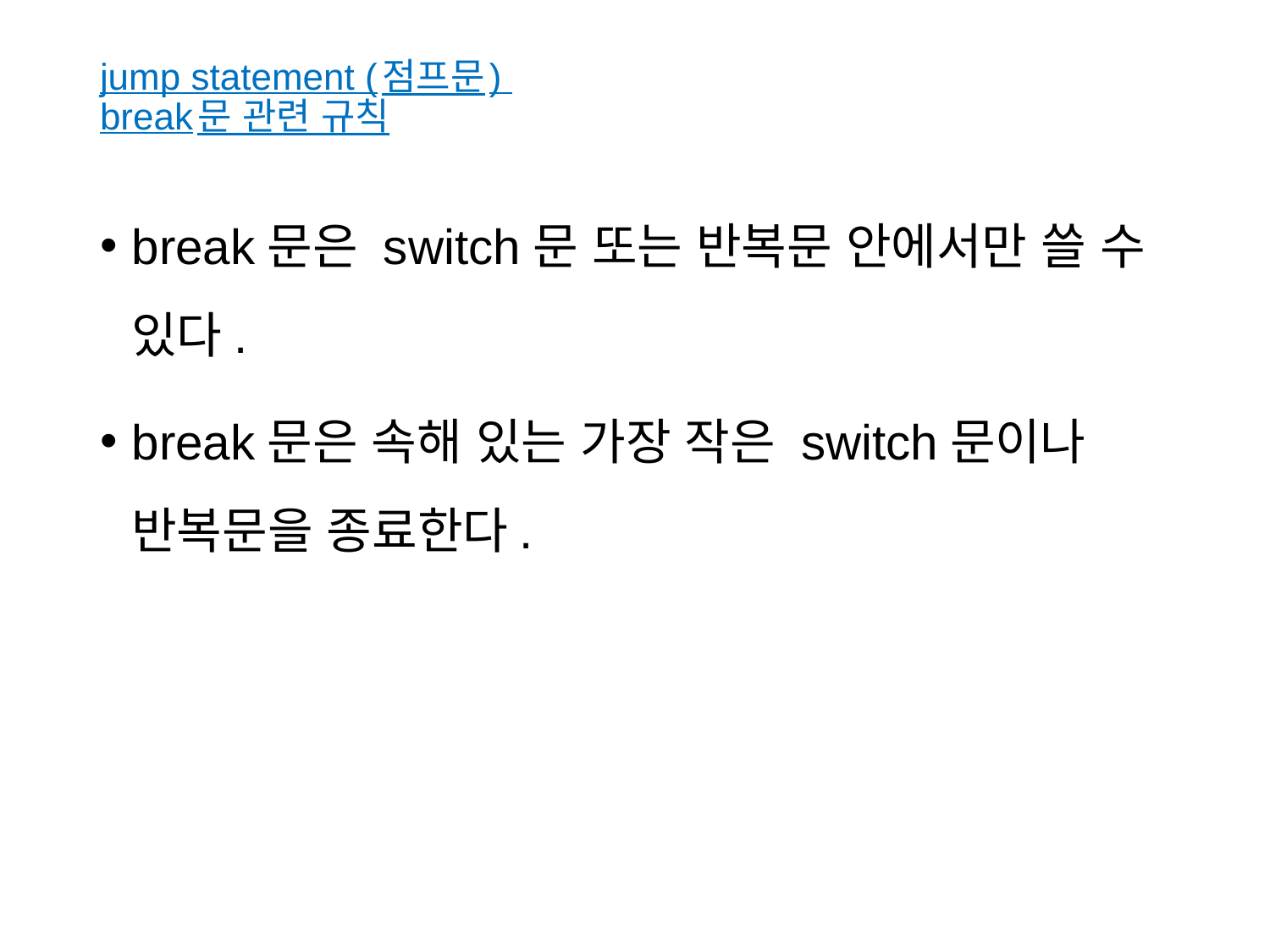

# jump statement (점프문) break문 관련 규칙
break문은 switch문 또는 반복문 안에서만 쓸 수 있다.
break문은 속해 있는 가장 작은 switch문이나 반복문을 종료한다.